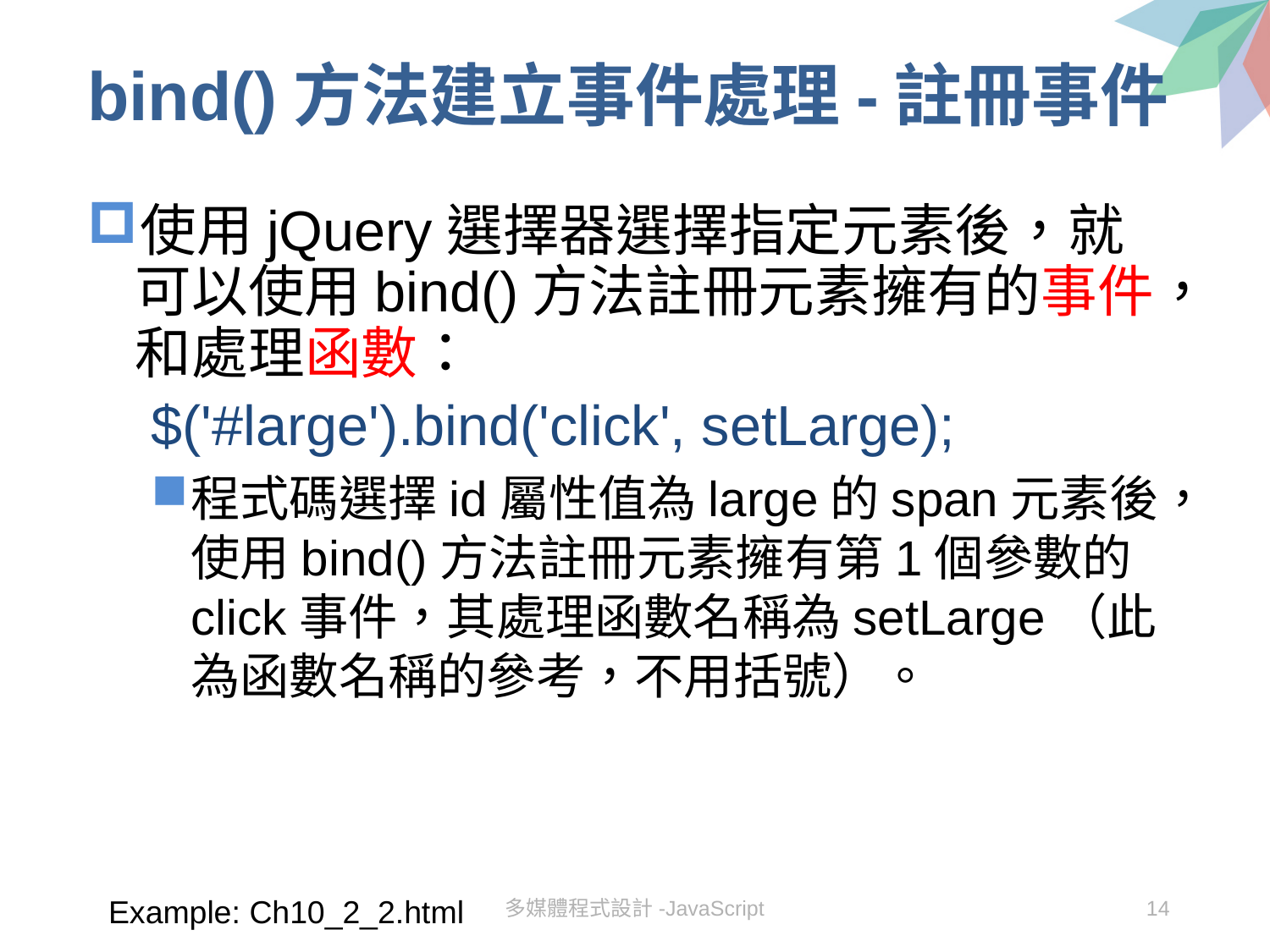

# bind()方法建立事件處理-註冊事件
使用jQuery選擇器選擇指定元素後，就可以使用bind()方法註冊元素擁有的事件，和處理函數：
$('#large').bind('click', setLarge);
程式碼選擇id屬性值為large的span元素後，使用bind()方法註冊元素擁有第1個參數的click事件，其處理函數名稱為setLarge（此為函數名稱的參考，不用括號）。
多媒體程式設計-JavaScript
14
Example: Ch10_2_2.html